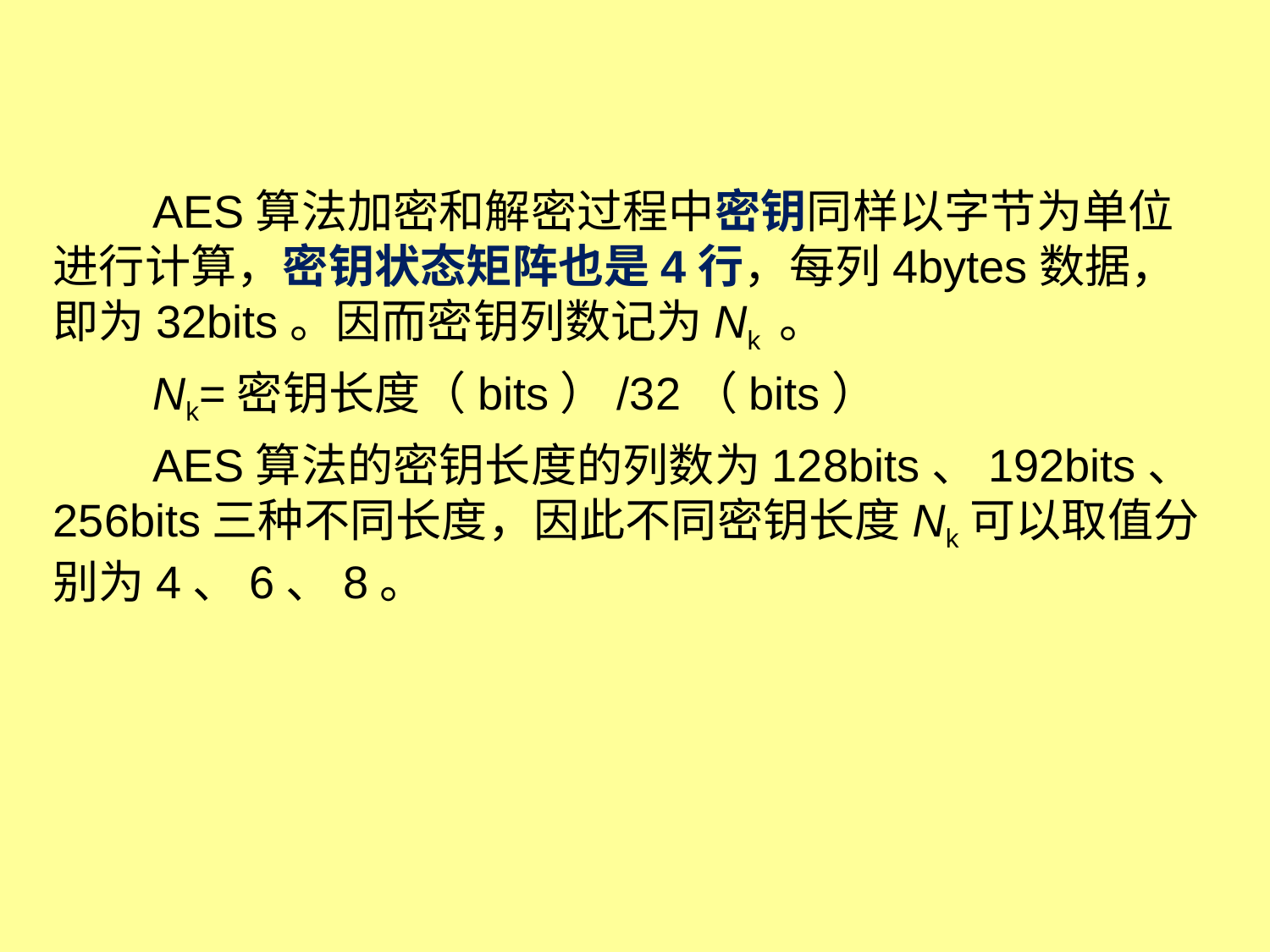

AES算法加密和解密过程中密钥同样以字节为单位进行计算，密钥状态矩阵也是4行，每列4bytes数据，即为32bits。因而密钥列数记为Nk 。
Nk=密钥长度（bits）/32（bits）
AES算法的密钥长度的列数为128bits、192bits、256bits三种不同长度，因此不同密钥长度Nk可以取值分别为4、6、8。